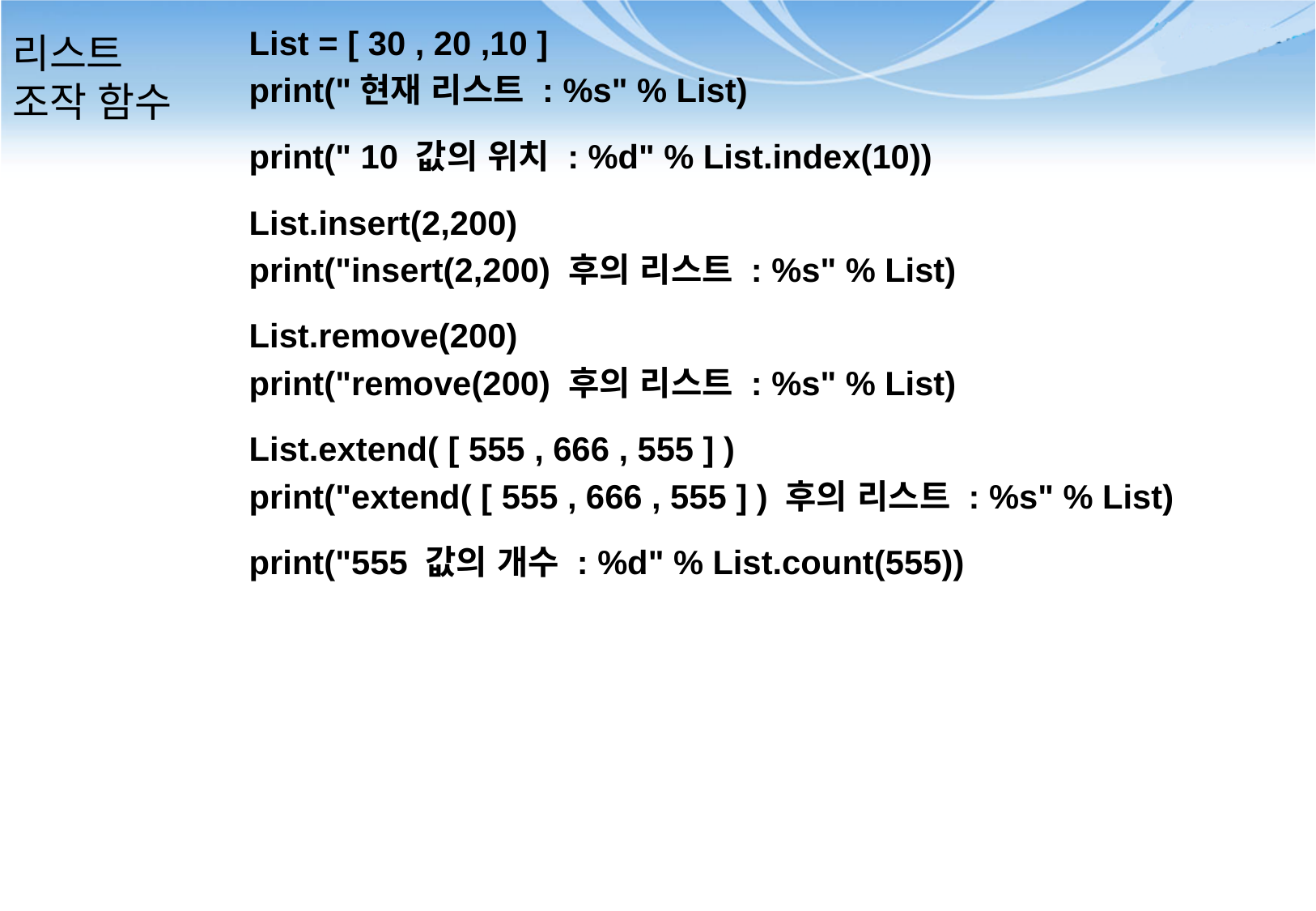

List = [ 30 , 20 ,10 ]
print("현재 리스트 : %s" % List)

print(" 10 값의 위치 : %d" % List.index(10))

List.insert(2,200)
print("insert(2,200) 후의 리스트 : %s" % List)

List.remove(200)
print("remove(200) 후의 리스트 : %s" % List)

List.extend( [ 555 , 666 , 555 ] )
print("extend( [ 555 , 666 , 555 ] ) 후의 리스트 : %s" % List)

print("555 값의 개수 : %d" % List.count(555))
# 리스트 조작 함수